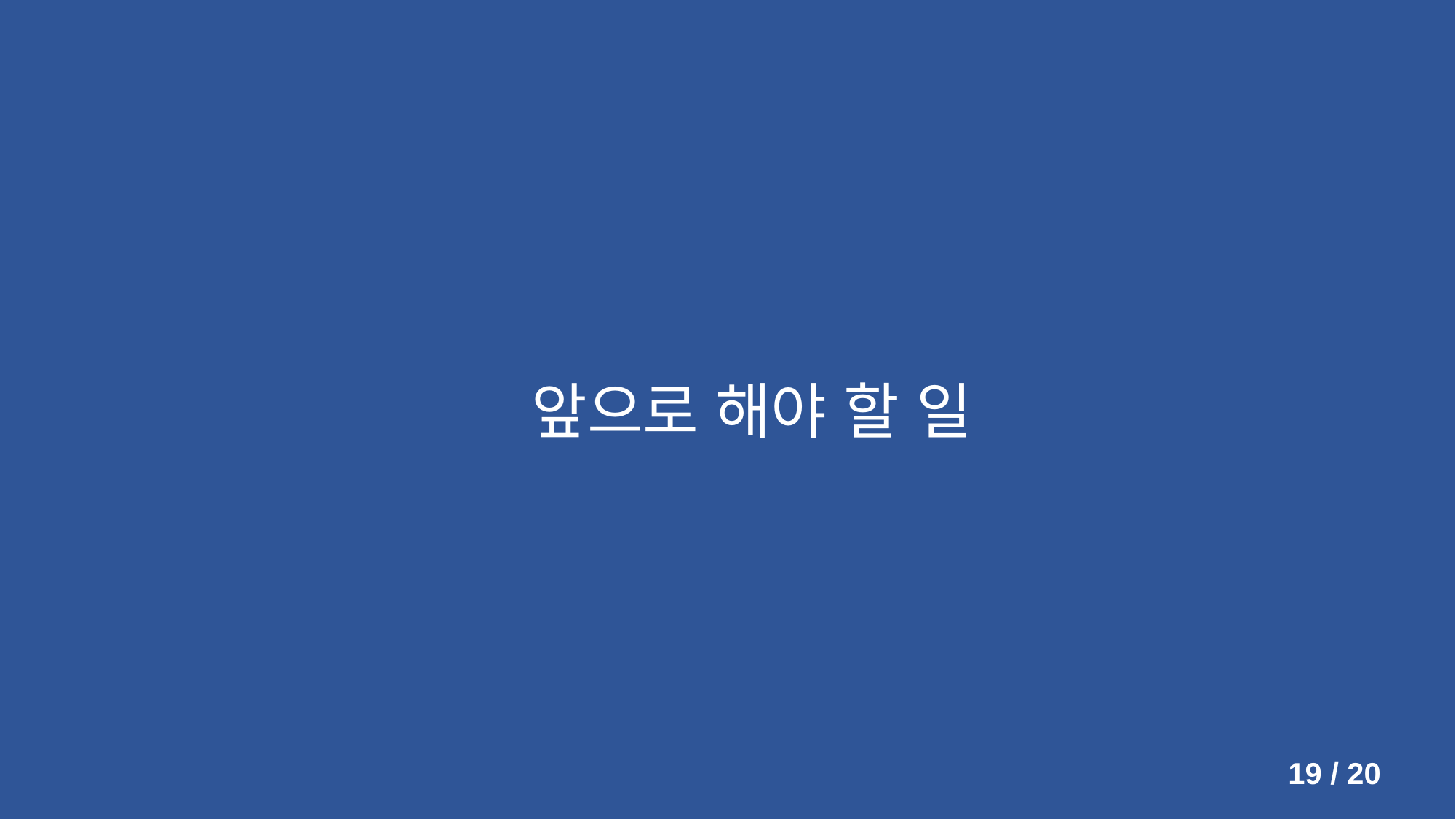

앞으로 해야 할 일
  19 / 20